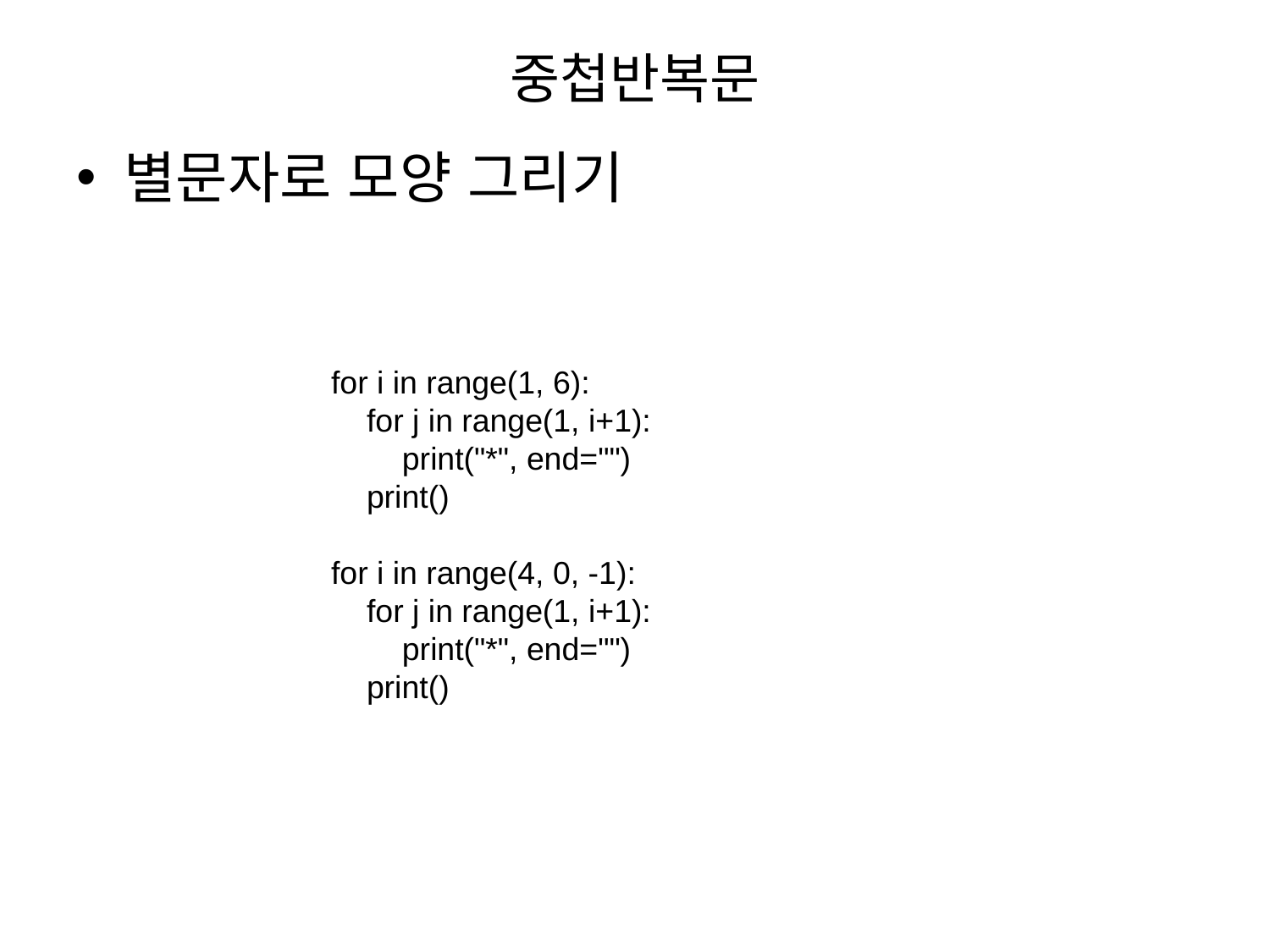

# 중첩반복문
별문자로 모양 그리기
for i in range(1, 6):
    for j in range(1, i+1):
        print("*", end="")
    print()

for i in range(4, 0, -1):
    for j in range(1, i+1):
        print("*", end="")
    print()